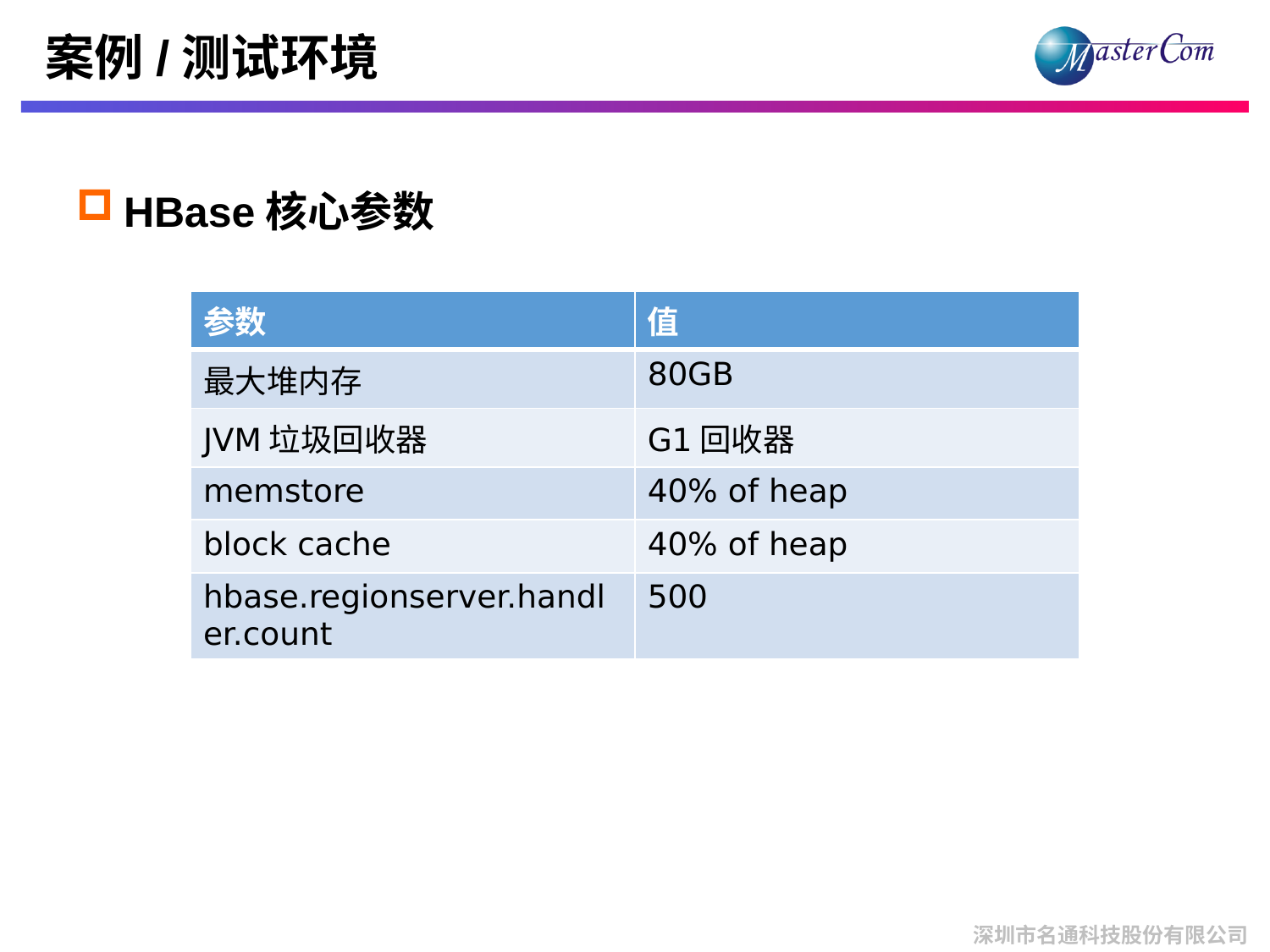

# 案例/测试环境
HBase核心参数
| 参数 | 值 |
| --- | --- |
| 最大堆内存 | 80GB |
| JVM垃圾回收器 | G1回收器 |
| memstore | 40% of heap |
| block cache | 40% of heap |
| hbase.regionserver.handler.count | 500 |